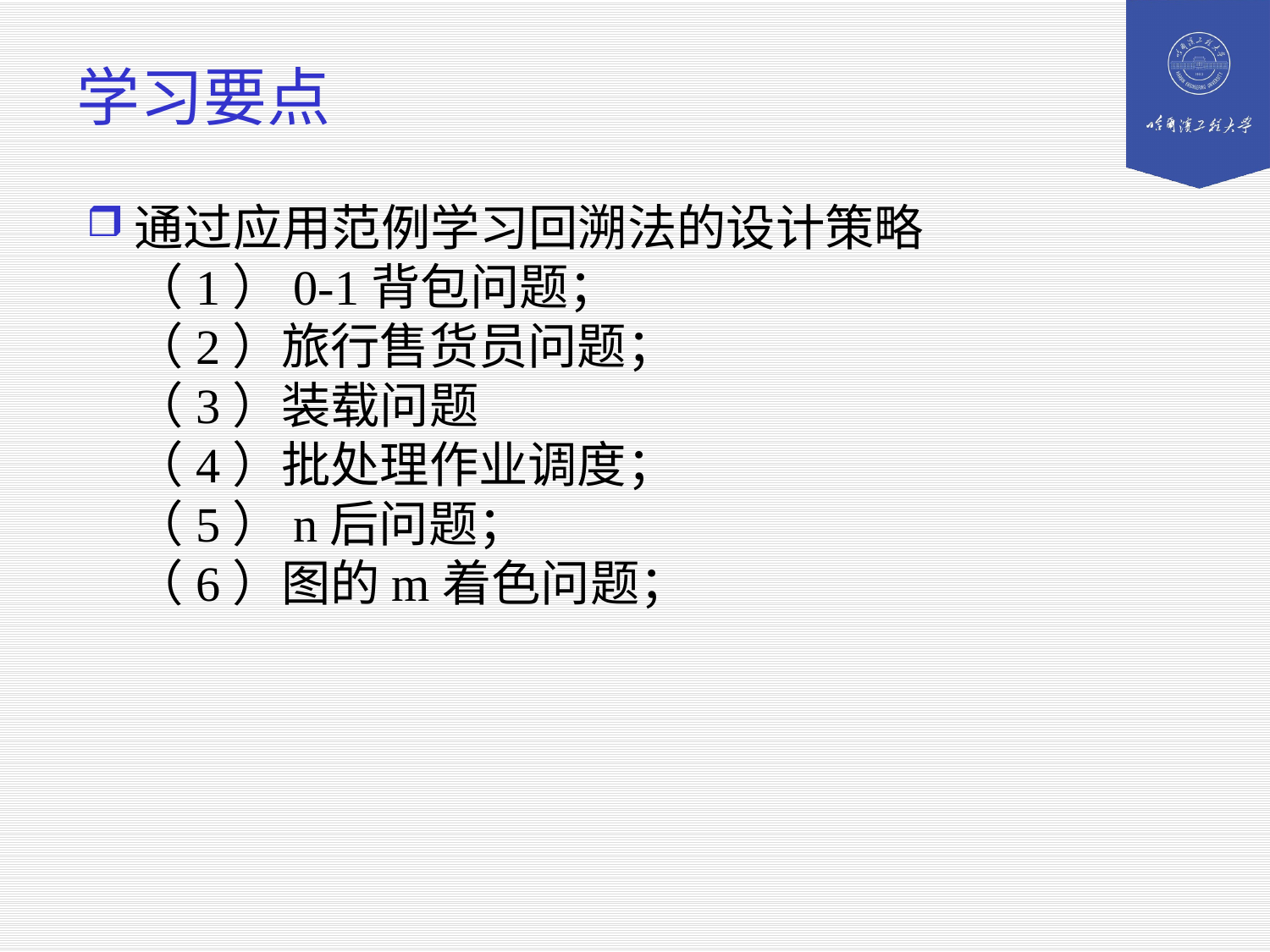

# 学习要点
通过应用范例学习回溯法的设计策略
（1）0-1背包问题；
（2）旅行售货员问题；
（3）装载问题
（4）批处理作业调度；
（5）n后问题；
（6）图的m着色问题；